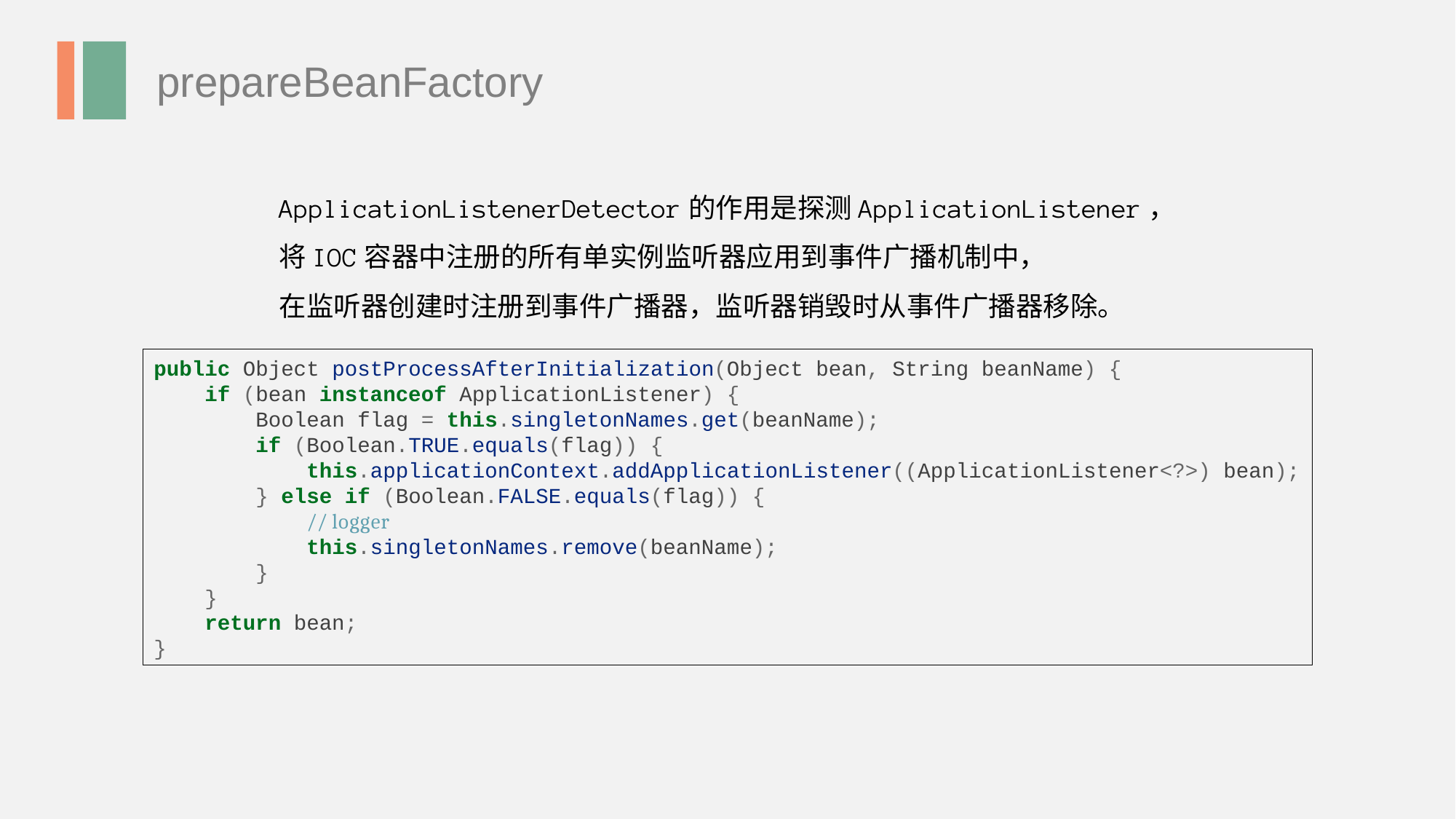

prepareBeanFactory
ApplicationListenerDetector的作用是探测ApplicationListener，
将IOC容器中注册的所有单实例监听器应用到事件广播机制中，
在监听器创建时注册到事件广播器，监听器销毁时从事件广播器移除。
public Object postProcessAfterInitialization(Object bean, String beanName) {
    if (bean instanceof ApplicationListener) {
        Boolean flag = this.singletonNames.get(beanName);
        if (Boolean.TRUE.equals(flag)) {
            this.applicationContext.addApplicationListener((ApplicationListener<?>) bean);
        } else if (Boolean.FALSE.equals(flag)) {
            // logger
            this.singletonNames.remove(beanName);
        }
    }
    return bean;
}